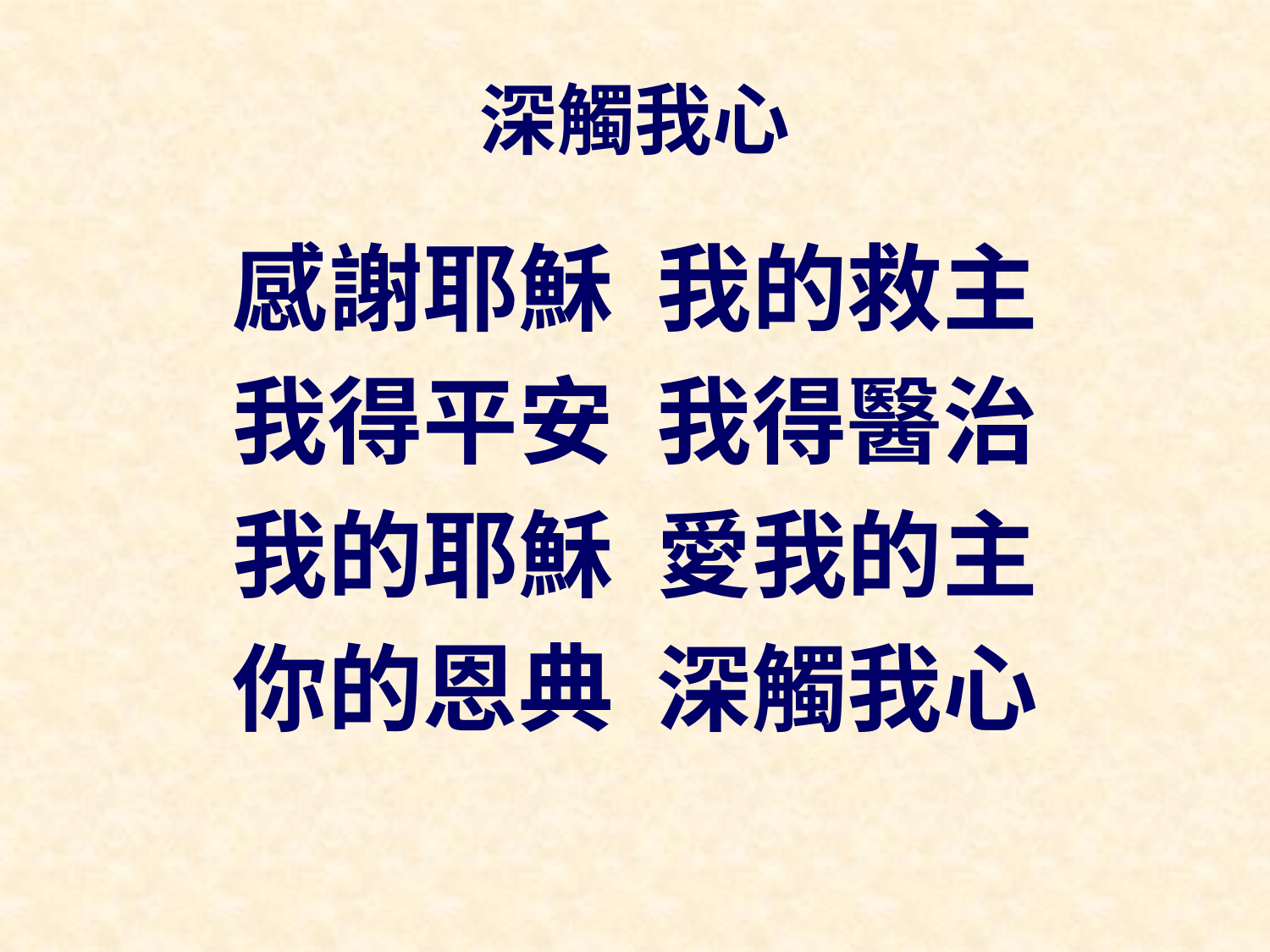

# 深觸我心
感謝耶穌  我的救主
我得平安  我得醫治
我的耶穌  愛我的主
你的恩典  深觸我心